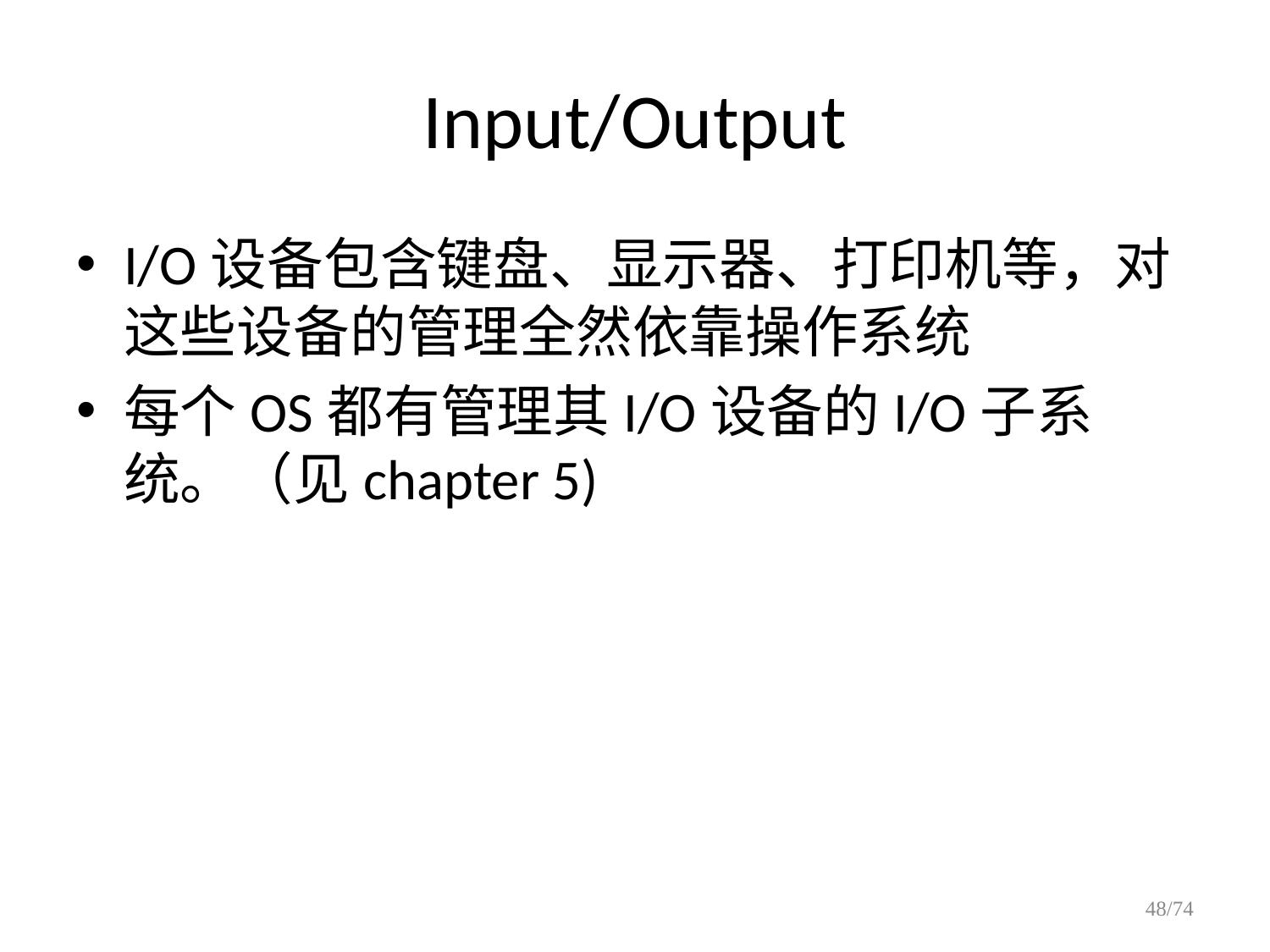

# Input/Output
I/O设备包含键盘、显示器、打印机等，对这些设备的管理全然依靠操作系统
每个OS都有管理其I/O设备的I/O子系统。（见chapter 5)

48/74